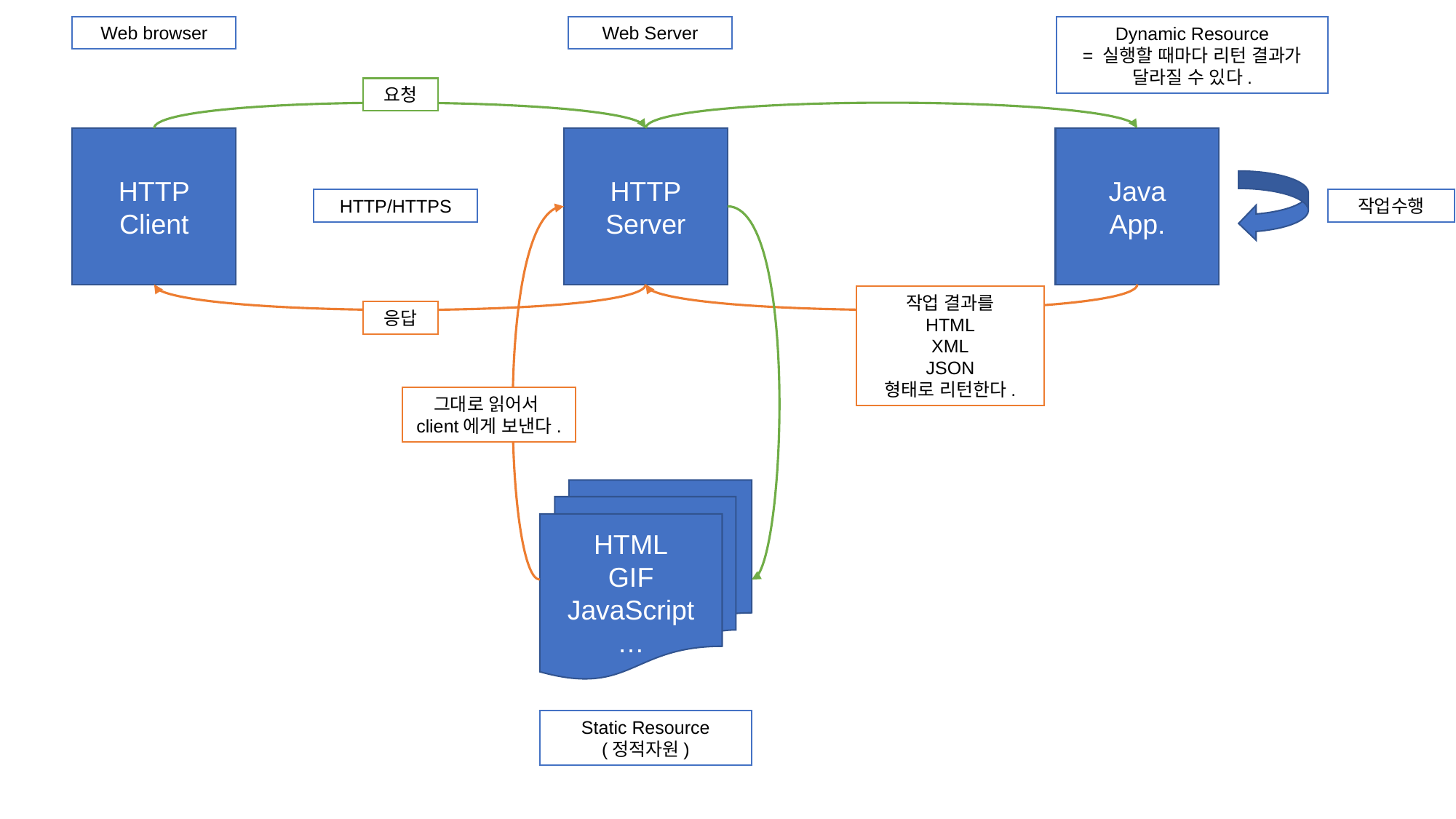

Web browser
Web Server
Dynamic Resource
= 실행할 때마다 리턴 결과가 달라질 수 있다.
요청
Java
App.
HTTP
Client
HTTP
Server

HTTP/HTTPS
작업수행
작업 결과를
HTML
XML
JSON
형태로 리턴한다.
응답
그대로 읽어서
client에게 보낸다.
HTML
GIF
JavaScript
…
Static Resource
(정적자원)